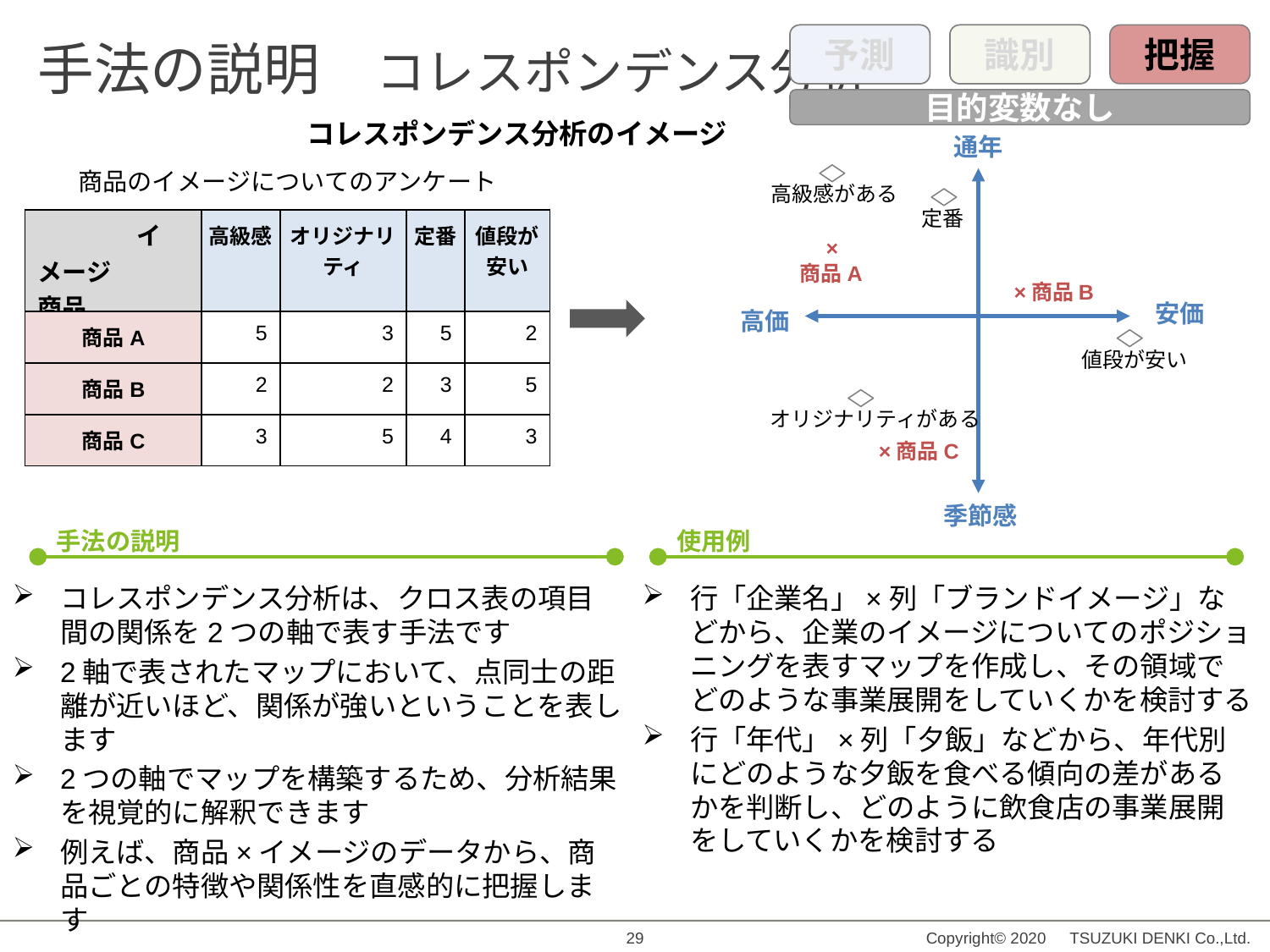

# 手法の説明　コレスポンデンス分析
予測

識別

把握
目的変数なし
コレスポンデンス分析のイメージ
通年
商品のイメージについてのアンケート

高級感がある

定番
| イメージ 商品 | 高級感 | オリジナリティ | 定番 | 値段が安い |
| --- | --- | --- | --- | --- |
| 商品A | 5 | 3 | 5 | 2 |
| 商品B | 2 | 2 | 3 | 5 |
| 商品C | 3 | 5 | 4 | 3 |
　×
商品A
×商品B
安価
高価

値段が安い

オリジナリティがある
×商品C
季節感
手法の説明
使用例
コレスポンデンス分析は、クロス表の項目間の関係を2つの軸で表す手法です
2軸で表されたマップにおいて、点同士の距離が近いほど、関係が強いということを表します
2つの軸でマップを構築するため、分析結果を視覚的に解釈できます
例えば、商品×イメージのデータから、商品ごとの特徴や関係性を直感的に把握します
行「企業名」×列「ブランドイメージ」などから、企業のイメージについてのポジショニングを表すマップを作成し、その領域でどのような事業展開をしていくかを検討する
行「年代」×列「夕飯」などから、年代別にどのような夕飯を食べる傾向の差があるかを判断し、どのように飲食店の事業展開をしていくかを検討する

29
Copyright© 2020　TSUZUKI DENKI Co.,Ltd.